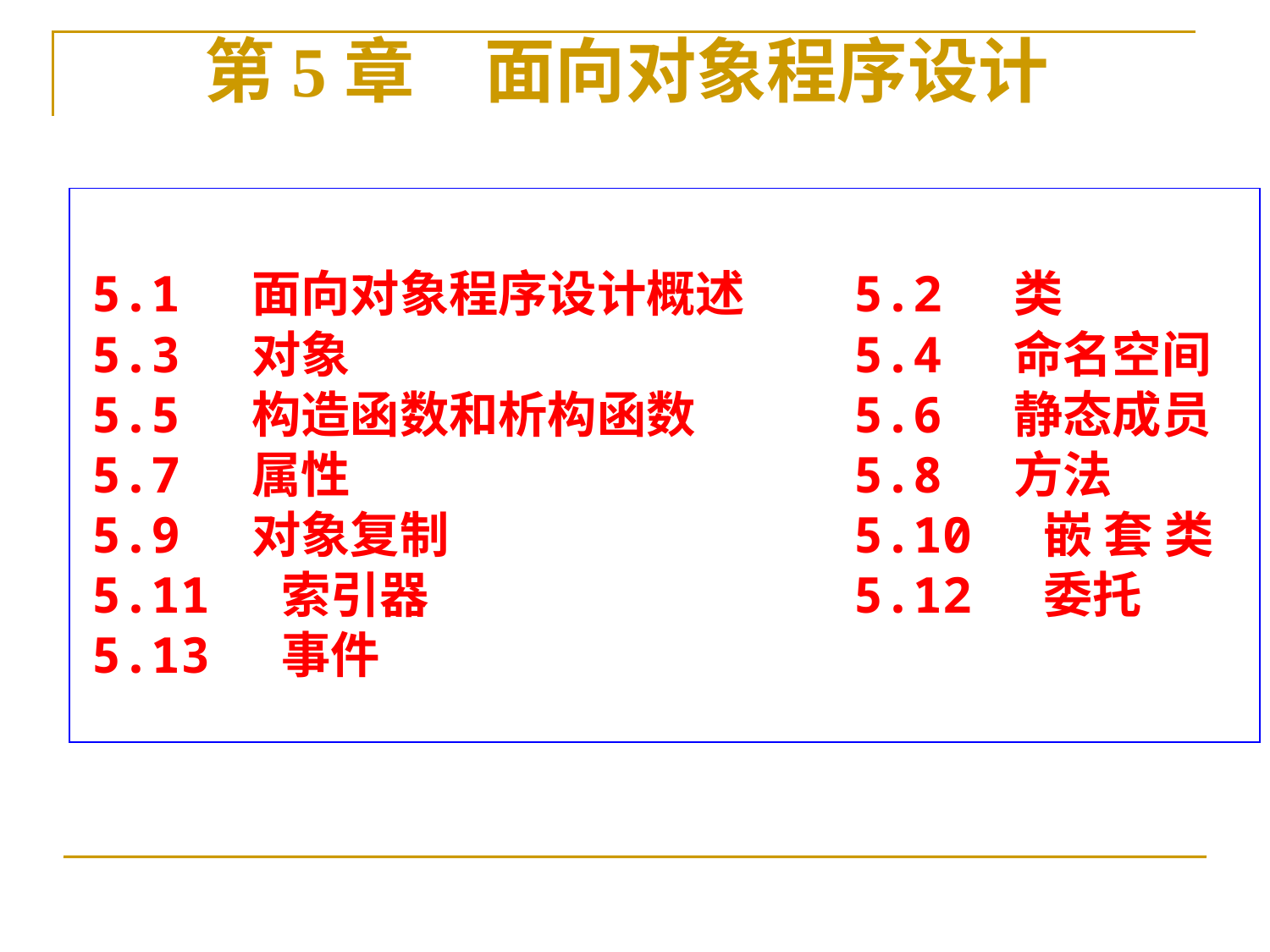

第5章　面向对象程序设计

5.1  面向对象程序设计概述   	5.2  类
5.3  对象  				5.4  命名空间
5.5  构造函数和析构函数  		5.6  静态成员
5.7  属性   				5.8  方法
5.9  对象复制  				5.10  嵌 套 类
5.11  索引器  				5.12  委托
5.13  事件